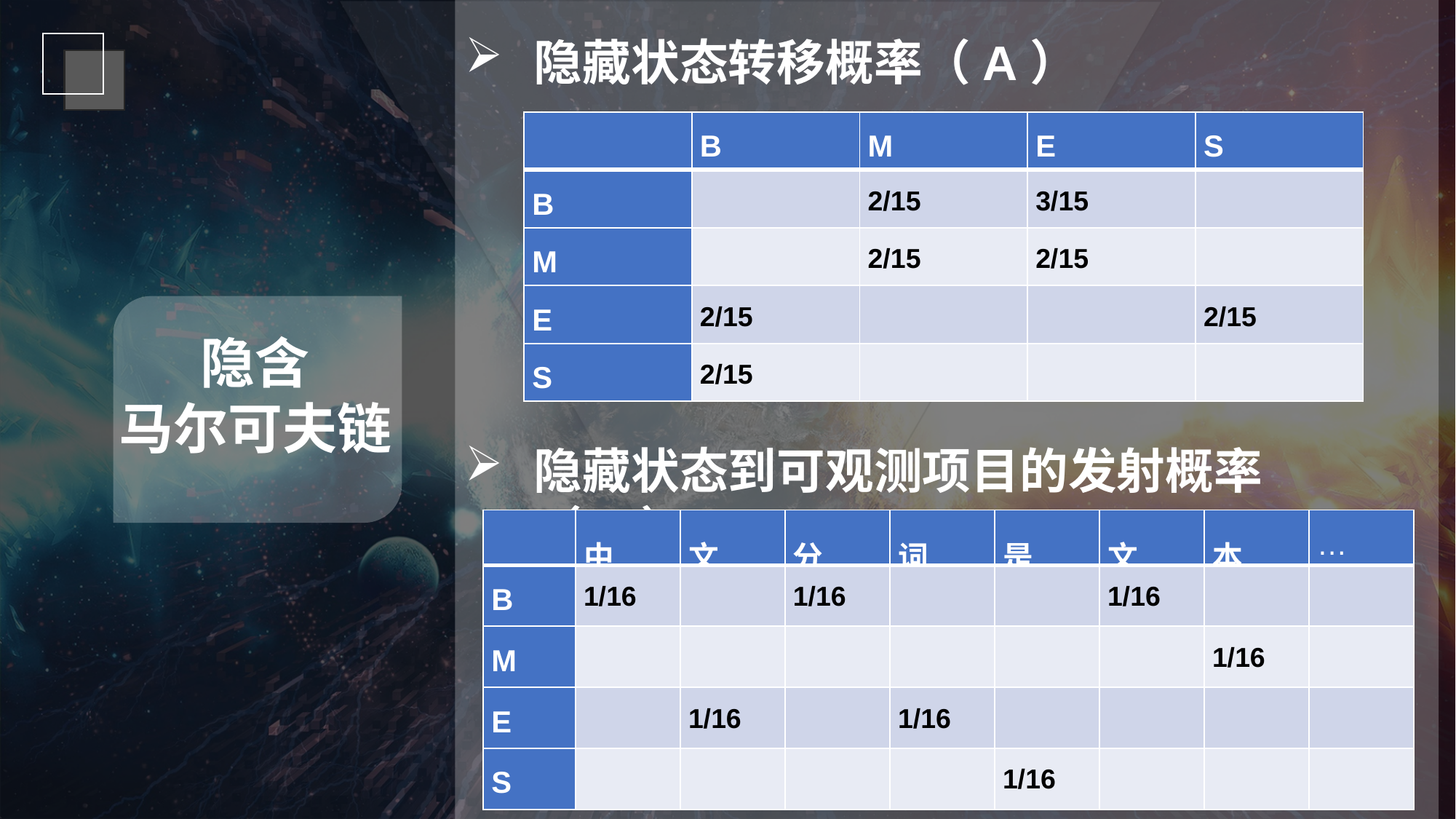

隐藏状态转移概率（A）

隐藏状态到可观测项目的发射概率（B）

|  | B | M | E | S |
| --- | --- | --- | --- | --- |
| B |  | 2/15 | 3/15 |  |
| M |  | 2/15 | 2/15 |  |
| E | 2/15 |  |  | 2/15 |
| S | 2/15 |  |  |  |

隐含
马尔可夫链
|  | 中 | 文 | 分 | 词 | 是 | 文 | 本 | … |
| --- | --- | --- | --- | --- | --- | --- | --- | --- |
| B | 1/16 |  | 1/16 |  |  | 1/16 |  |  |
| M |  |  |  |  |  |  | 1/16 |  |
| E |  | 1/16 |  | 1/16 |  |  |  |  |
| S |  |  |  |  | 1/16 |  |  |  |